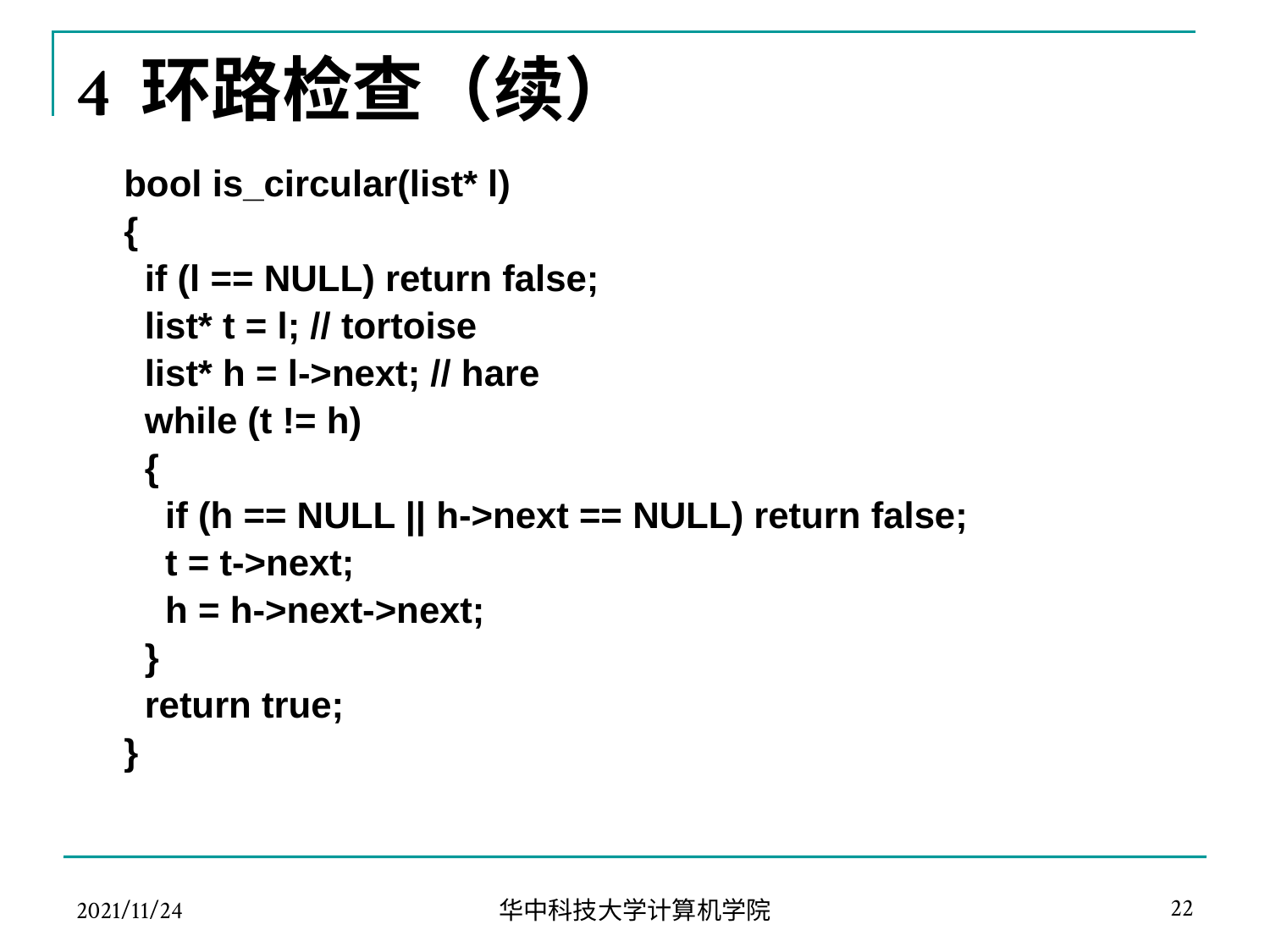

# 4 环路检查（续）
	bool is_circular(list* l)
	{
	  if (l == NULL) return false;
	  list* t = l; // tortoise
	  list* h = l->next; // hare
	  while (t != h)
	  {
	    if (h == NULL || h->next == NULL) return false;
	    t = t->next;
	    h = h->next->next;
	  }
	  return true;
	}
2021/11/24
22
华中科技大学计算机学院